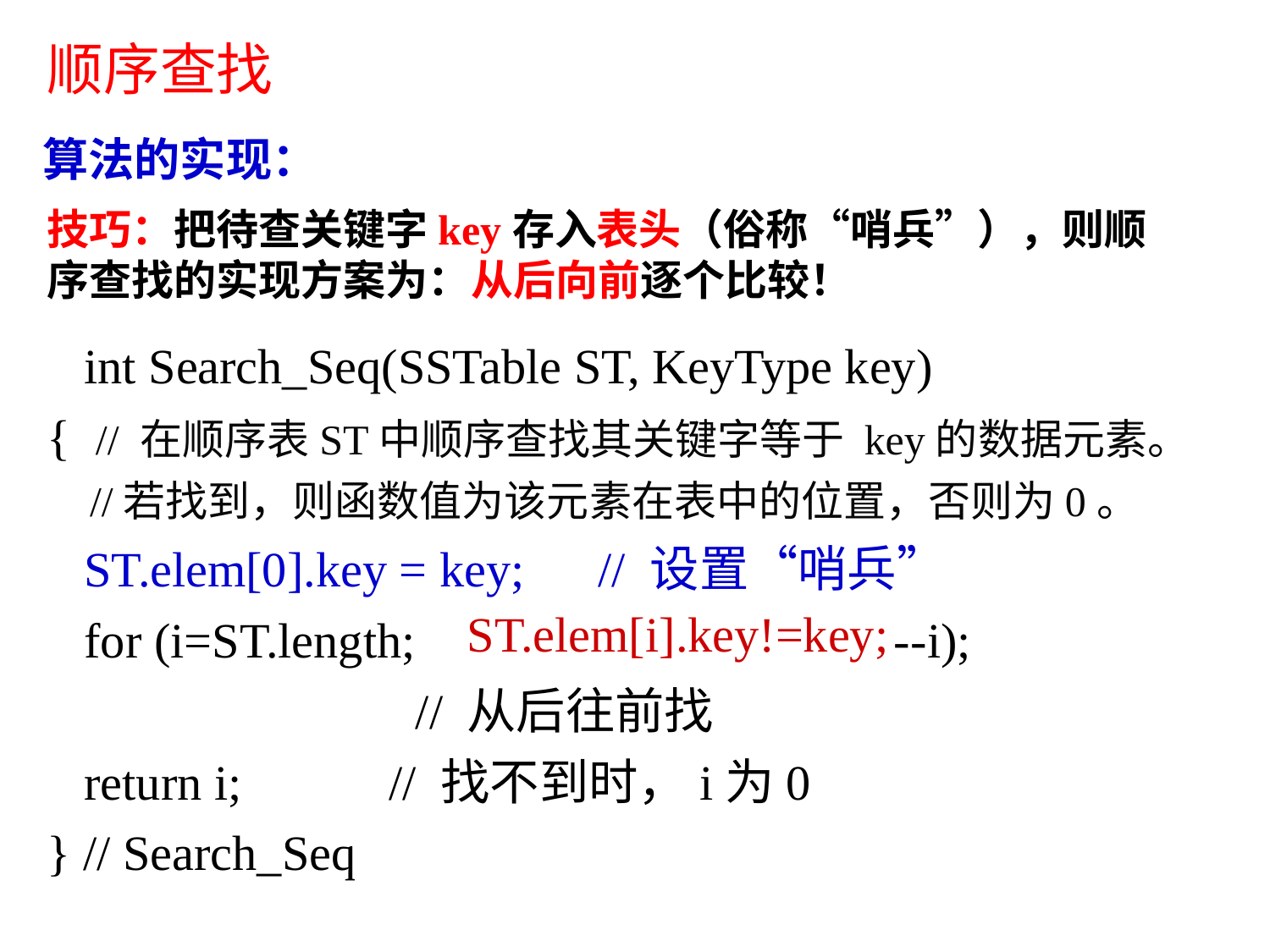

顺序查找
算法的实现：
技巧：把待查关键字key存入表头（俗称“哨兵”），则顺序查找的实现方案为：从后向前逐个比较！
   int Search_Seq(SSTable ST, KeyType key)
{  // 在顺序表ST中顺序查找其关键字等于 key的数据元素。
    //若找到，则函数值为该元素在表中的位置，否则为0。
   ST.elem[0].key = key;      // 设置“哨兵”
   for (i=ST.length;                                       --i);
                              // 从后往前找
   return i;            // 找不到时，i为0
} // Search_Seq
ST.elem[i].key!=key;